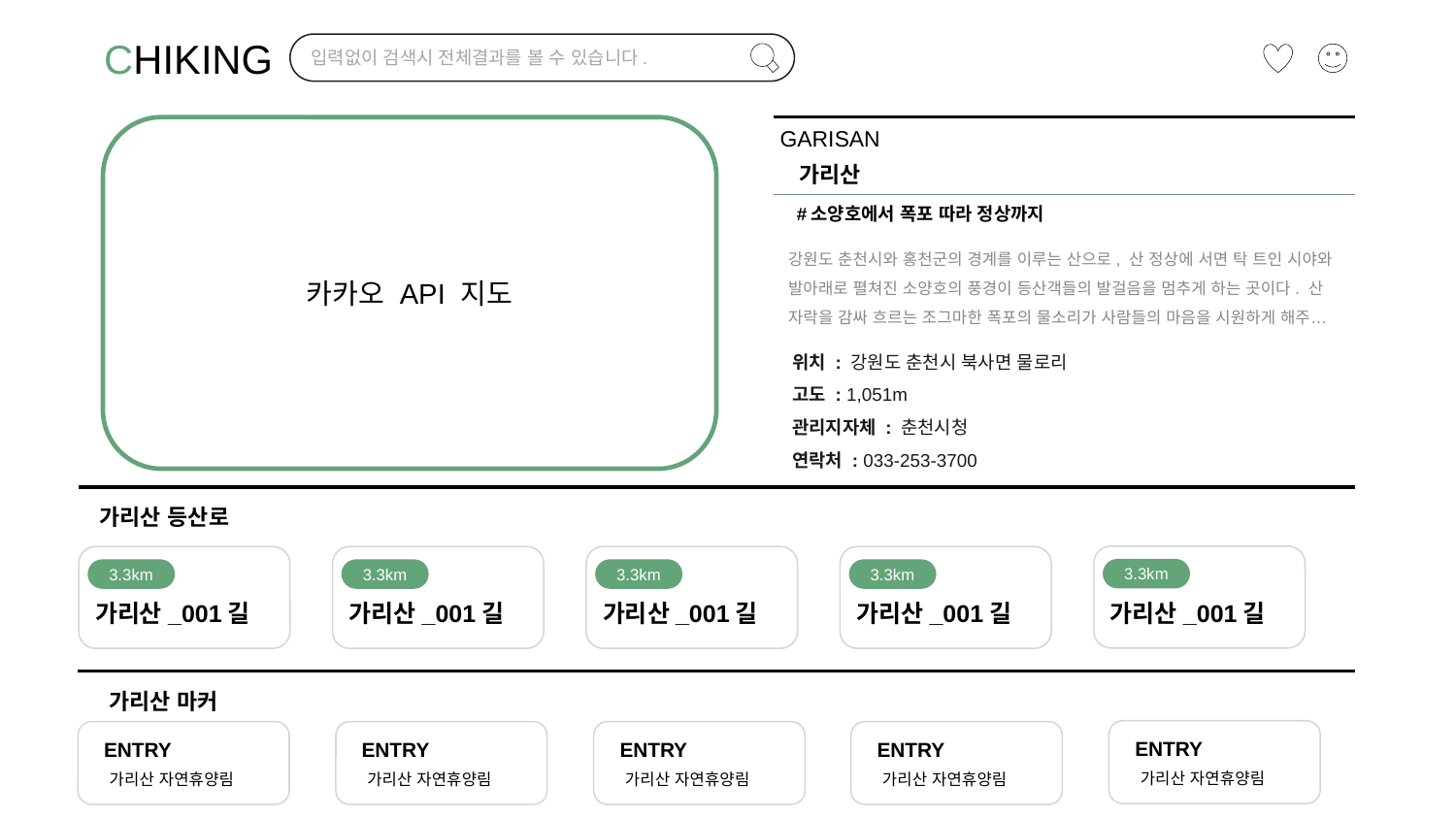

CHIKING
입력없이 검색시 전체결과를 볼 수 있습니다.

카카오 API 지도
GARISAN
가리산
#소양호에서 폭포 따라 정상까지
강원도 춘천시와 홍천군의 경계를 이루는 산으로, 산 정상에 서면 탁 트인 시야와
발아래로 펼쳐진 소양호의 풍경이 등산객들의 발걸음을 멈추게 하는 곳이다. 산
자락을 감싸 흐르는 조그마한 폭포의 물소리가 사람들의 마음을 시원하게 해주…
위치 : 강원도 춘천시 북사면 물로리
고도 : 1,051m
관리지자체 : 춘천시청
연락처 : 033-253-3700
가리산 등산로

3.3km
가리산_001길

3.3km
가리산_001길

3.3km
가리산_001길

3.3km
가리산_001길

3.3km
가리산_001길
가리산 마커

ENTRY
가리산 자연휴양림

ENTRY
가리산 자연휴양림

ENTRY
가리산 자연휴양림

ENTRY
가리산 자연휴양림

ENTRY
가리산 자연휴양림